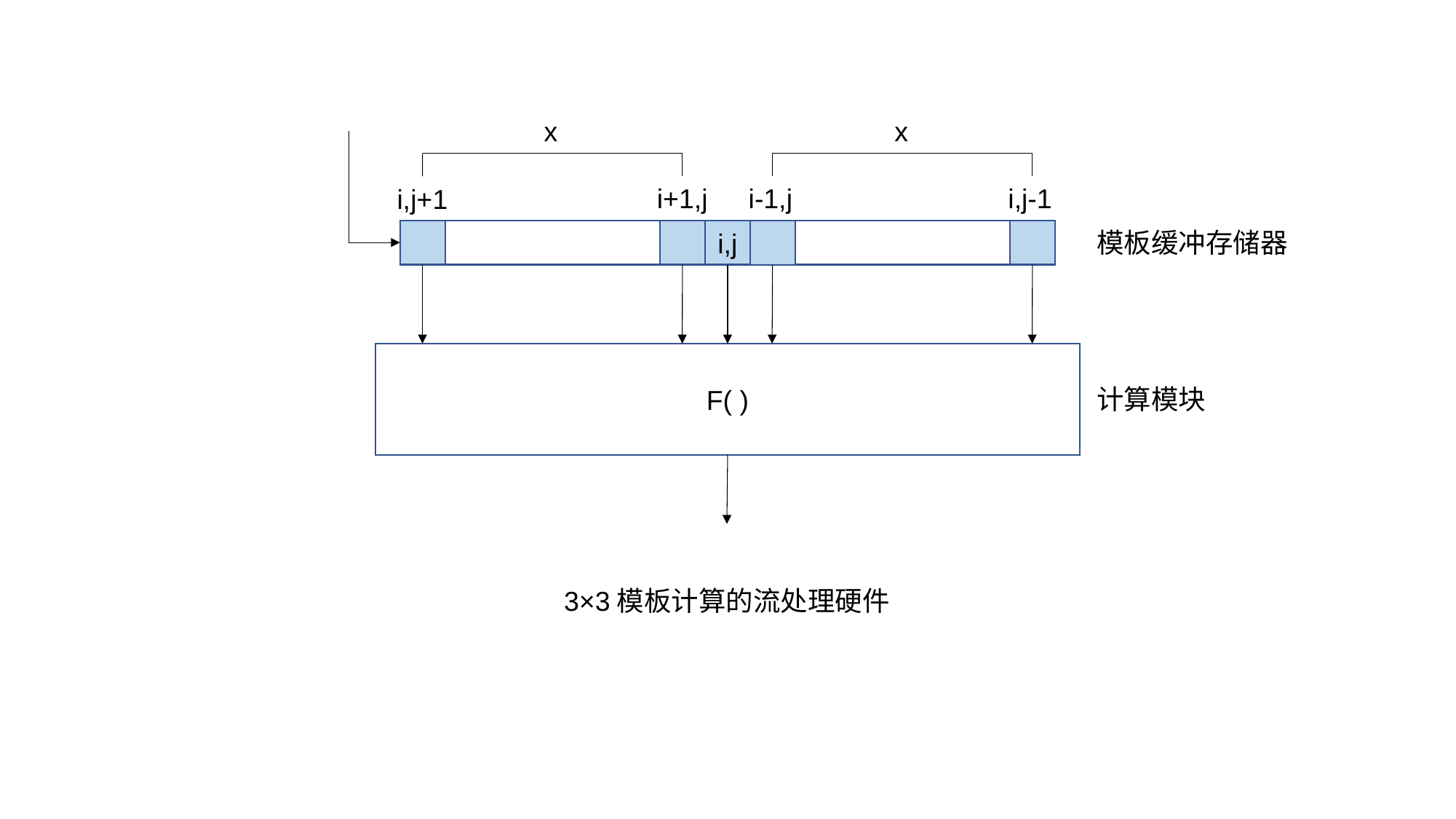

x
x
i+1,j
i-1,j
i,j-1
i,j+1
模板缓冲存储器

i,j

F( )
计算模块
3×3模板计算的流处理硬件